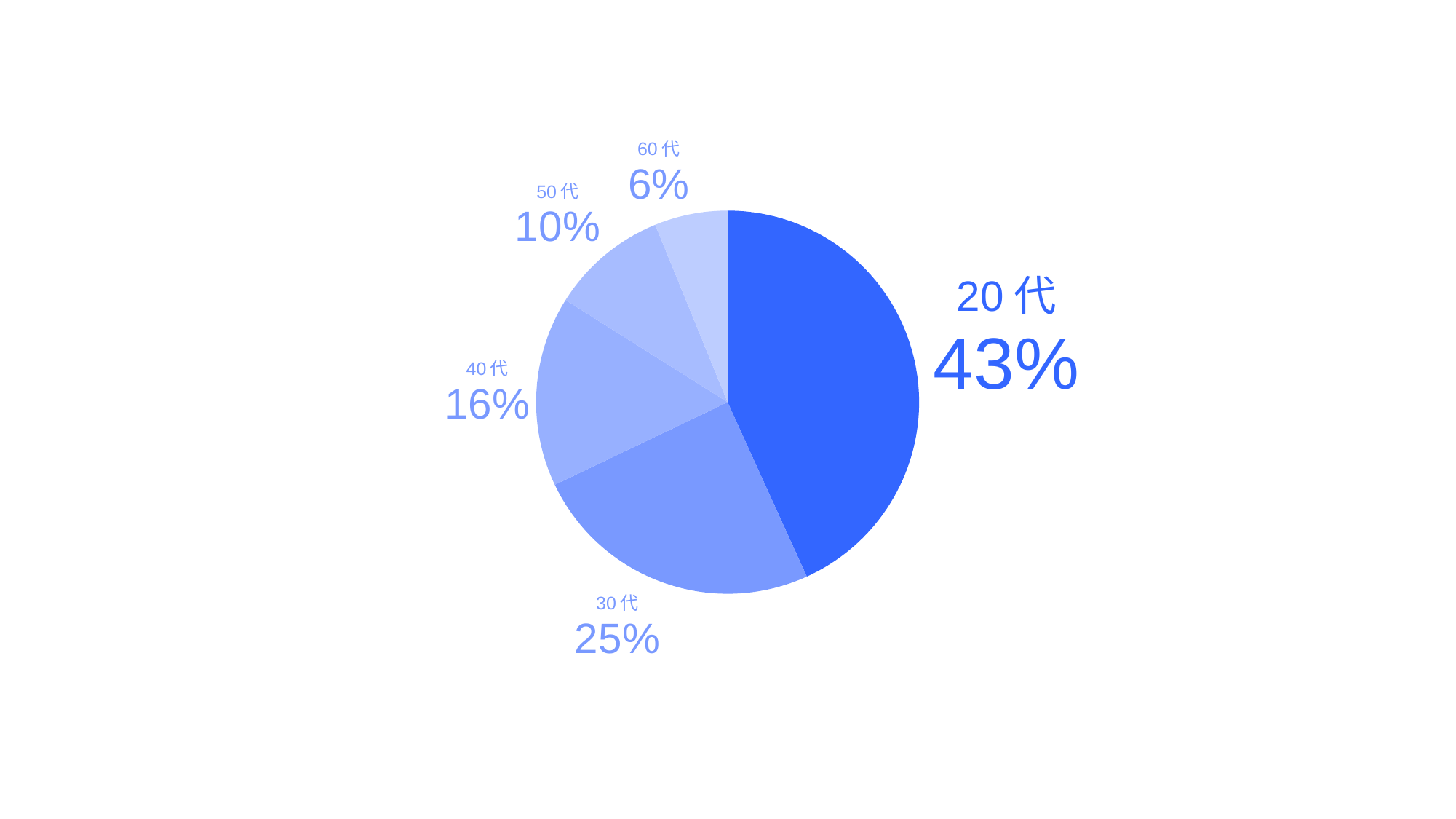

### Chart

| Category | 列1 |
|---|---|
| 20代 | 35.0 |
| 30代 | 20.0 |
| 40代 | 13.0 |
| 50代 | 8.0 |
| 60代 | 5.0 |